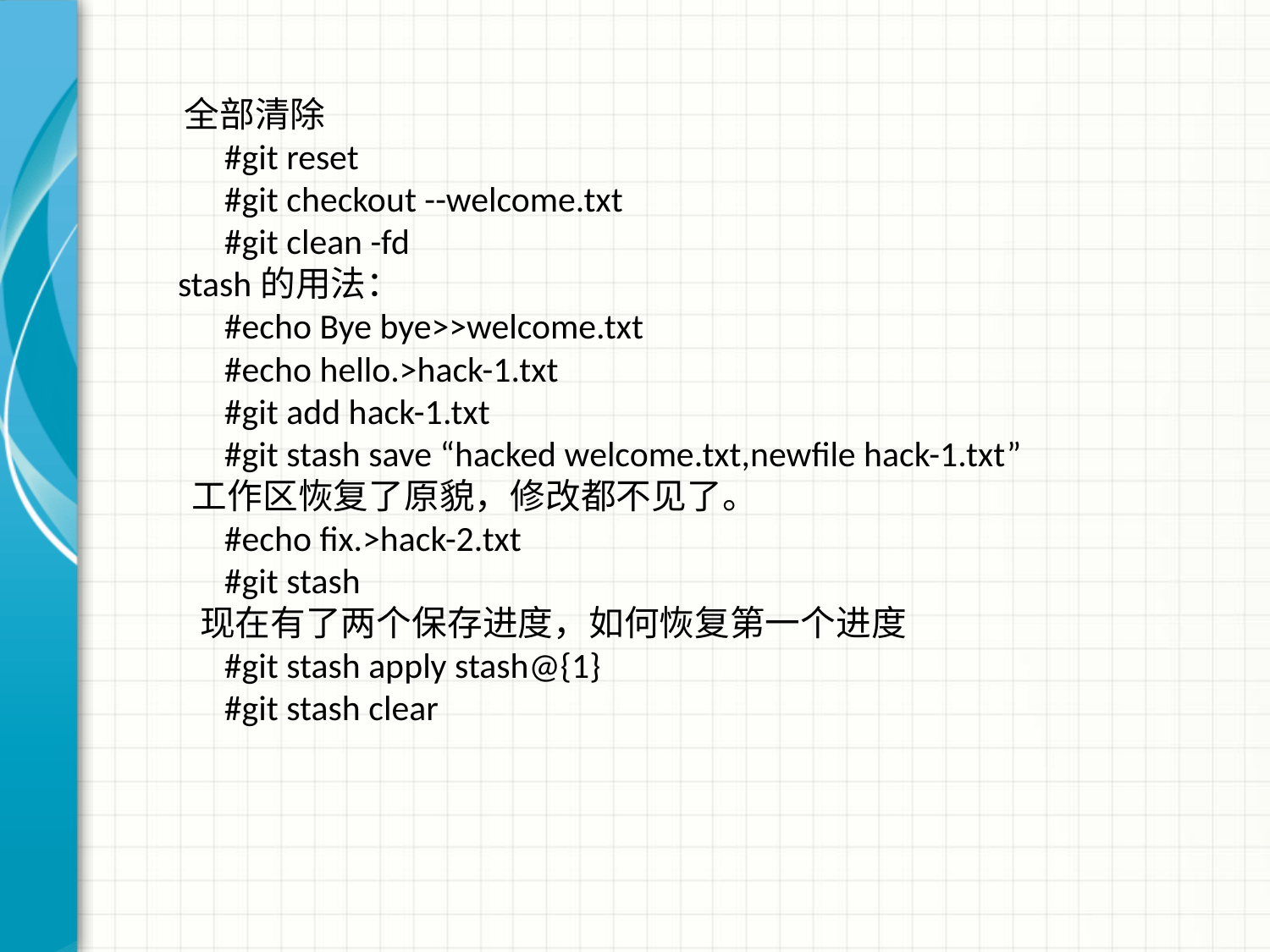

全部清除
	#git reset
	#git checkout --welcome.txt
	#git clean -fd
          stash的用法：
	#echo Bye bye>>welcome.txt
	#echo hello.>hack-1.txt
	#git add hack-1.txt
	#git stash save “hacked welcome.txt,newfile hack-1.txt”
           工作区恢复了原貌，修改都不见了。
	#echo fix.>hack-2.txt
	#git stash
            现在有了两个保存进度，如何恢复第一个进度
	#git stash apply stash@{1}
	#git stash clear